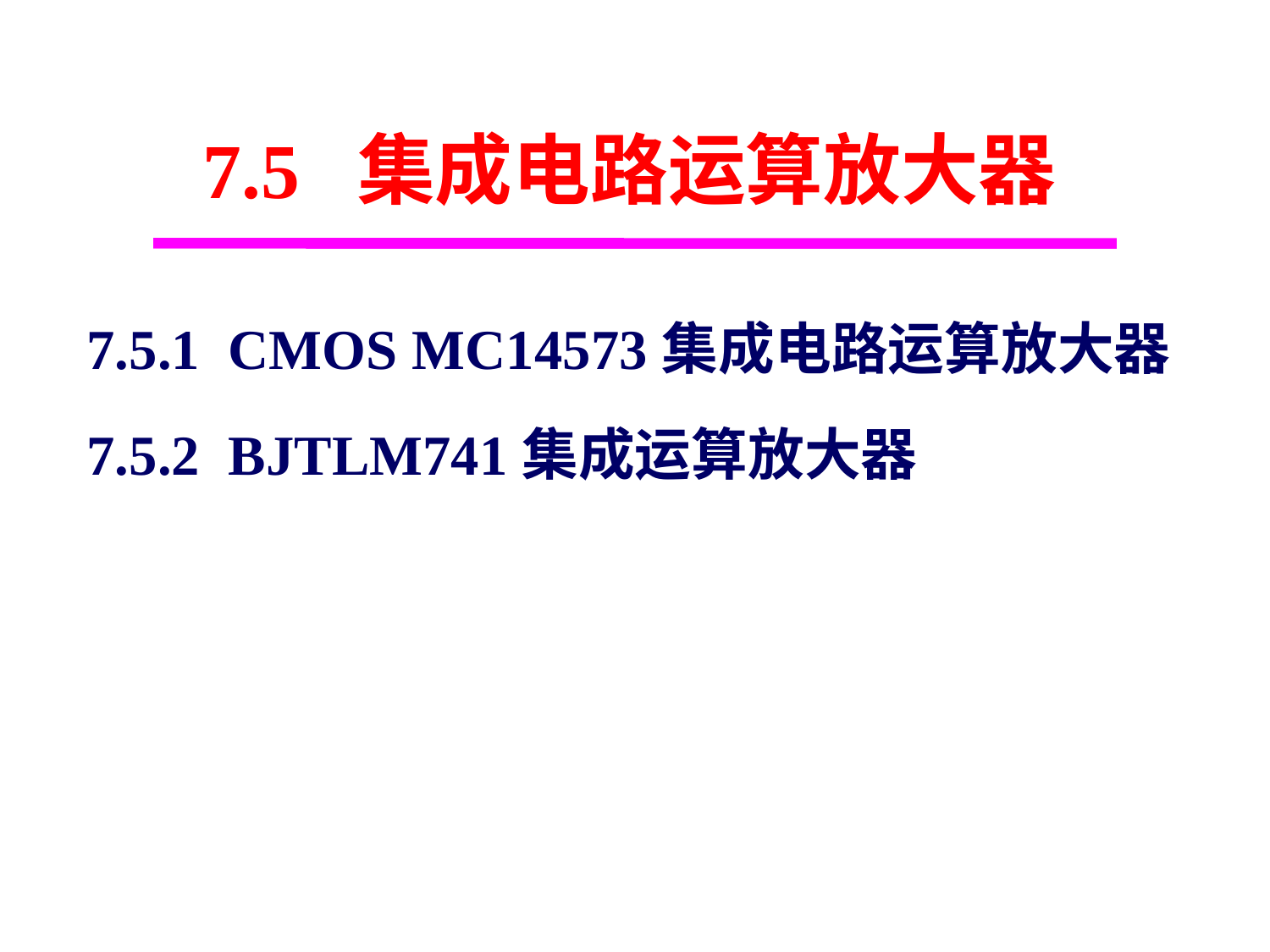

7.5  集成电路运算放大器

7.5.1  CMOS MC14573集成电路运算放大器
7.5.2  BJTLM741集成运算放大器